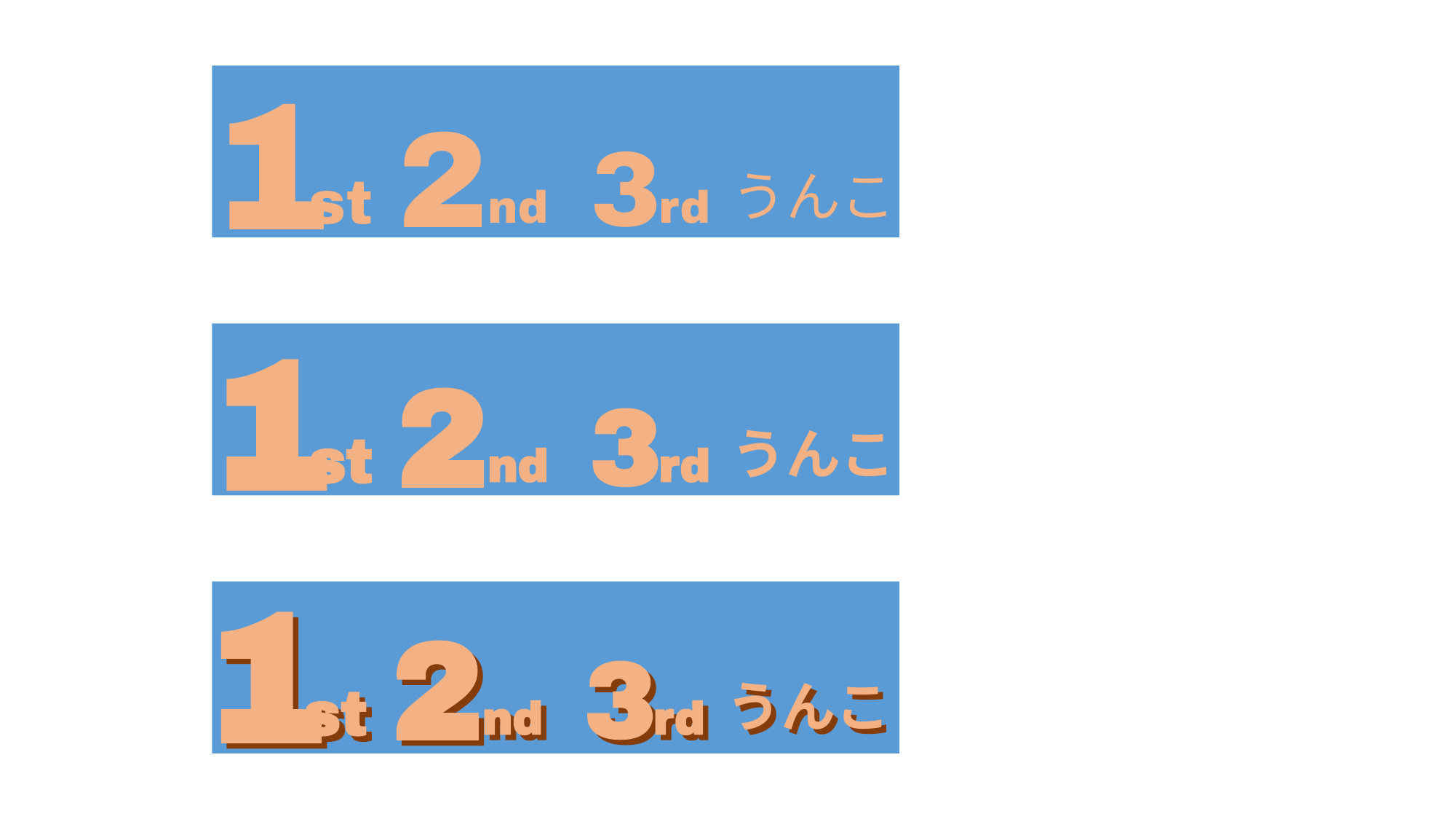

1
2
3
st
うんこ
nd
rd

1
2
3
st
うんこ
nd
rd

1
1
1
2
2
2
3
3
3
st
st
うんこ
うんこ
st
うんこ
nd
nd
rd
rd
nd
rd